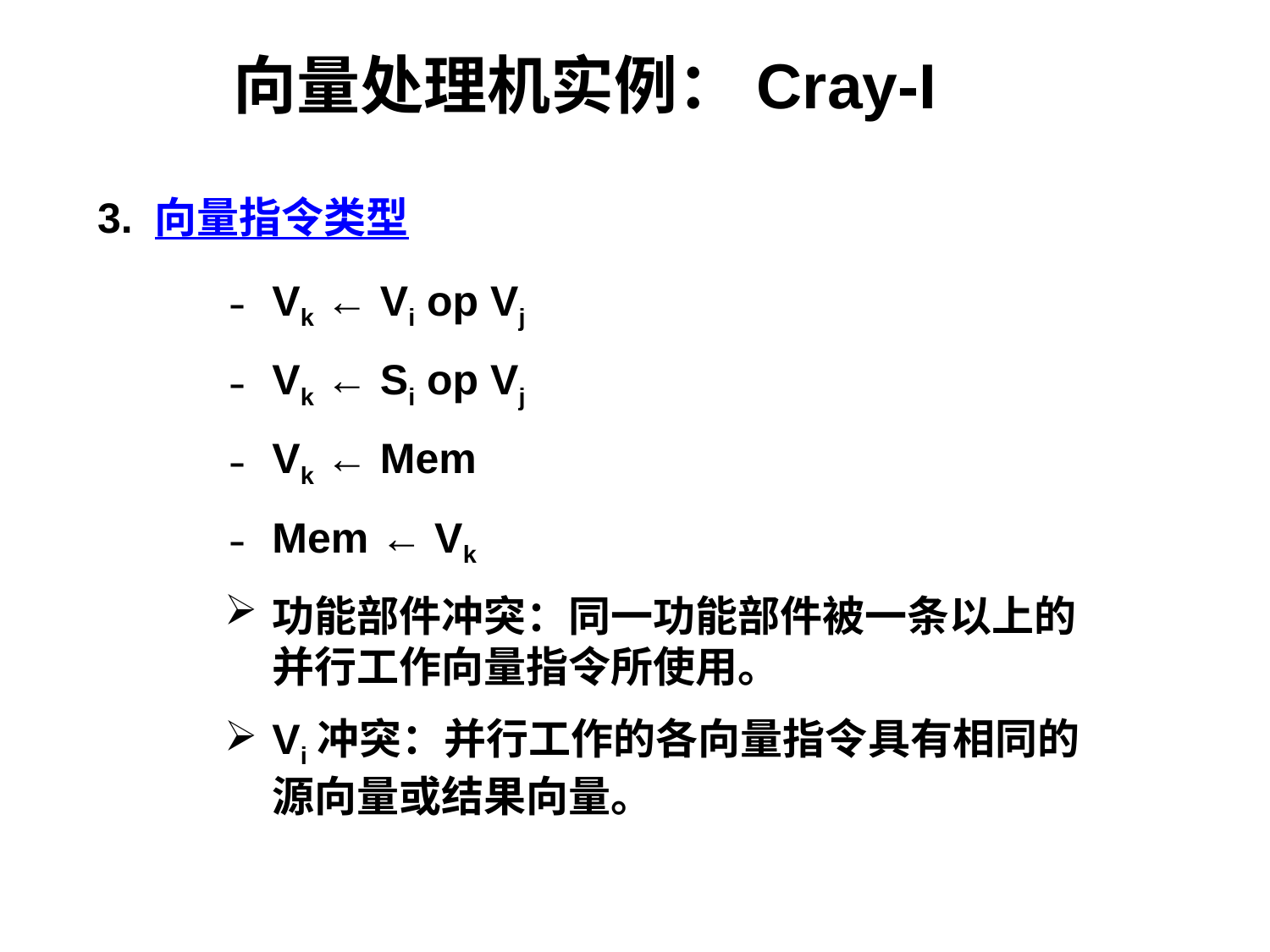

向量处理机实例：Cray-I
3. 向量指令类型
Vk ← Vi op Vj
Vk ← Si op Vj
Vk ← Mem
Mem ← Vk
功能部件冲突：同一功能部件被一条以上的并行工作向量指令所使用。
Vi冲突：并行工作的各向量指令具有相同的源向量或结果向量。